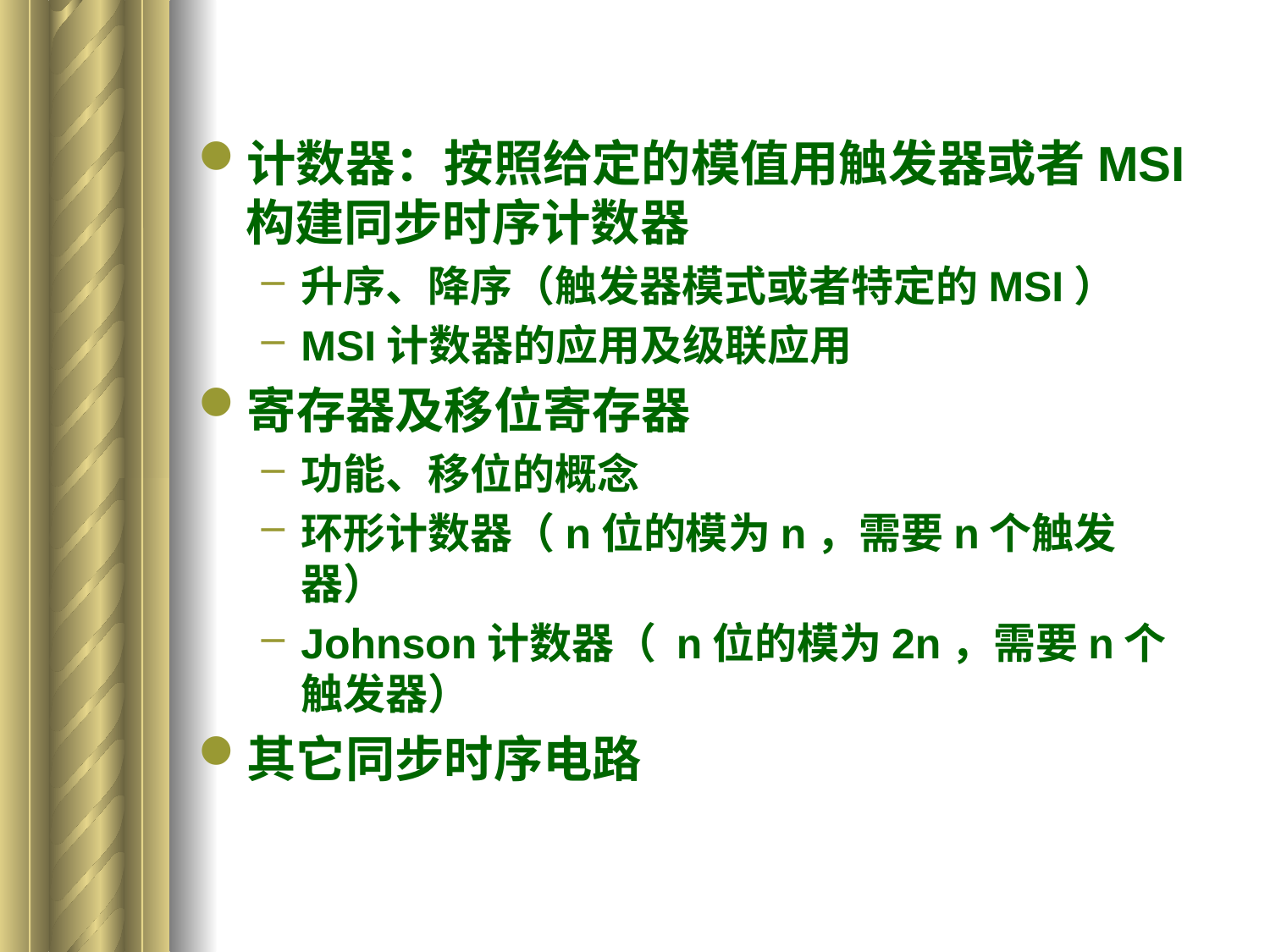

#
计数器：按照给定的模值用触发器或者MSI构建同步时序计数器
升序、降序（触发器模式或者特定的MSI）
MSI计数器的应用及级联应用
寄存器及移位寄存器
功能、移位的概念
环形计数器（n位的模为n，需要n个触发器）
Johnson计数器（ n位的模为2n，需要n个触发器）
其它同步时序电路